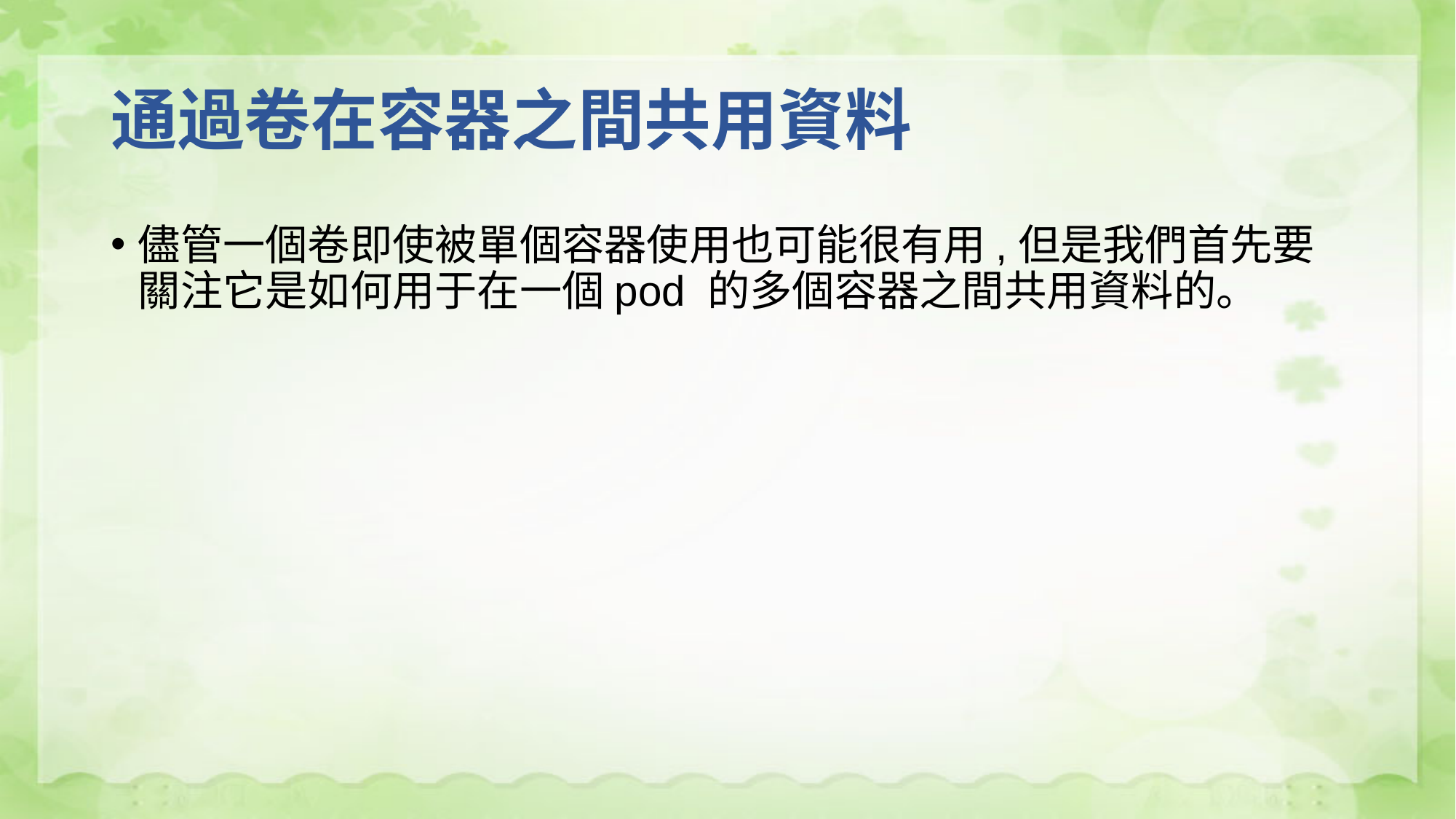

# 通過卷在容器之間共用資料
儘管一個卷即使被單個容器使用也可能很有用,但是我們首先要關注它是如何用于在一個pod 的多個容器之間共用資料的。